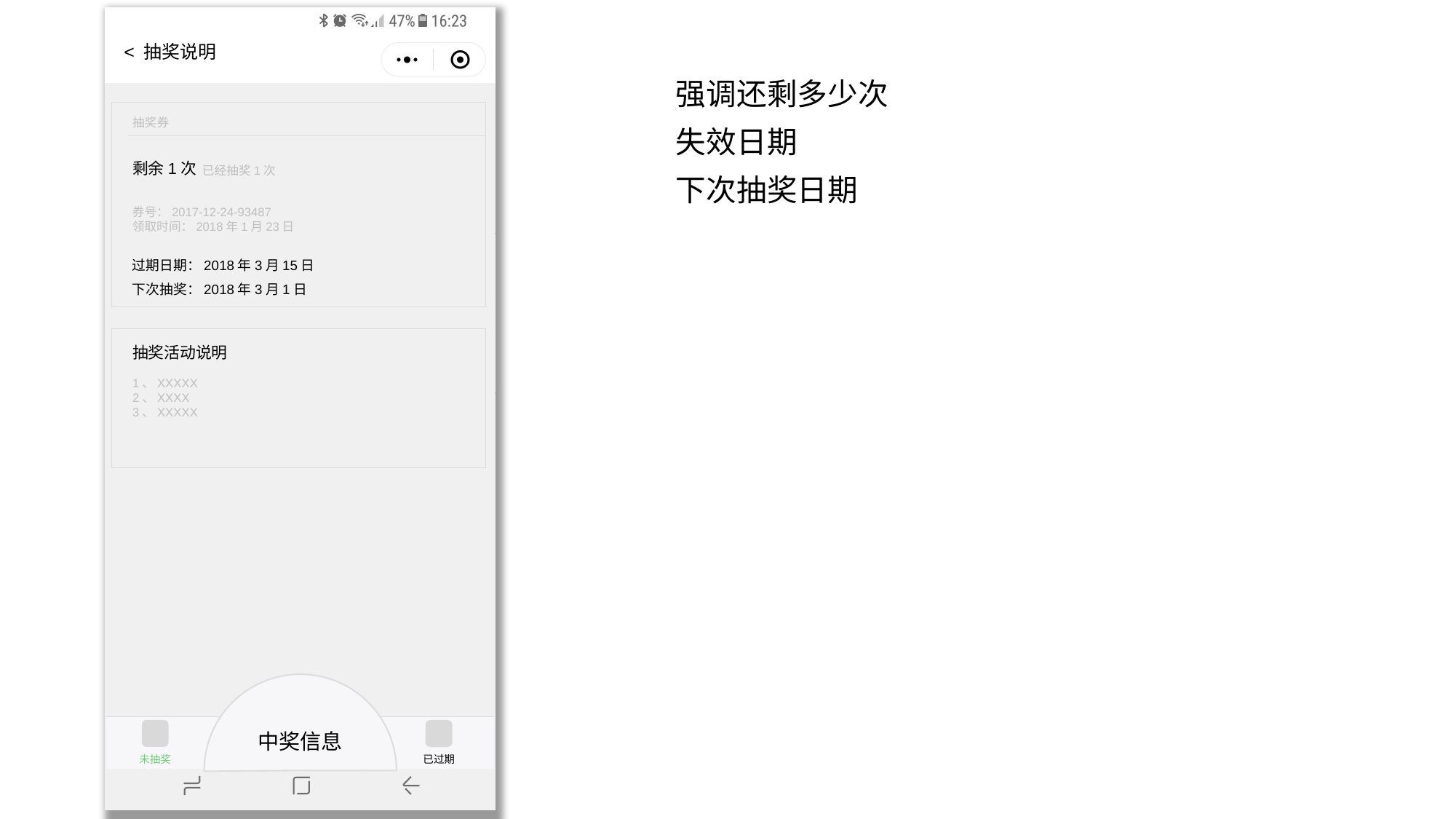

# < 抽奖说明
强调还剩多少次
失效日期
下次抽奖日期

抽奖券
剩余1次
券号：2017-12-24-93487
领取时间：2018年1月23日

过期日期：2018年3月15日
下次抽奖：2018年3月1日
已经抽奖1次

抽奖活动说明
1、XXXXX
2、XXXX
3、XXXXX

中奖信息

未抽奖

已过期